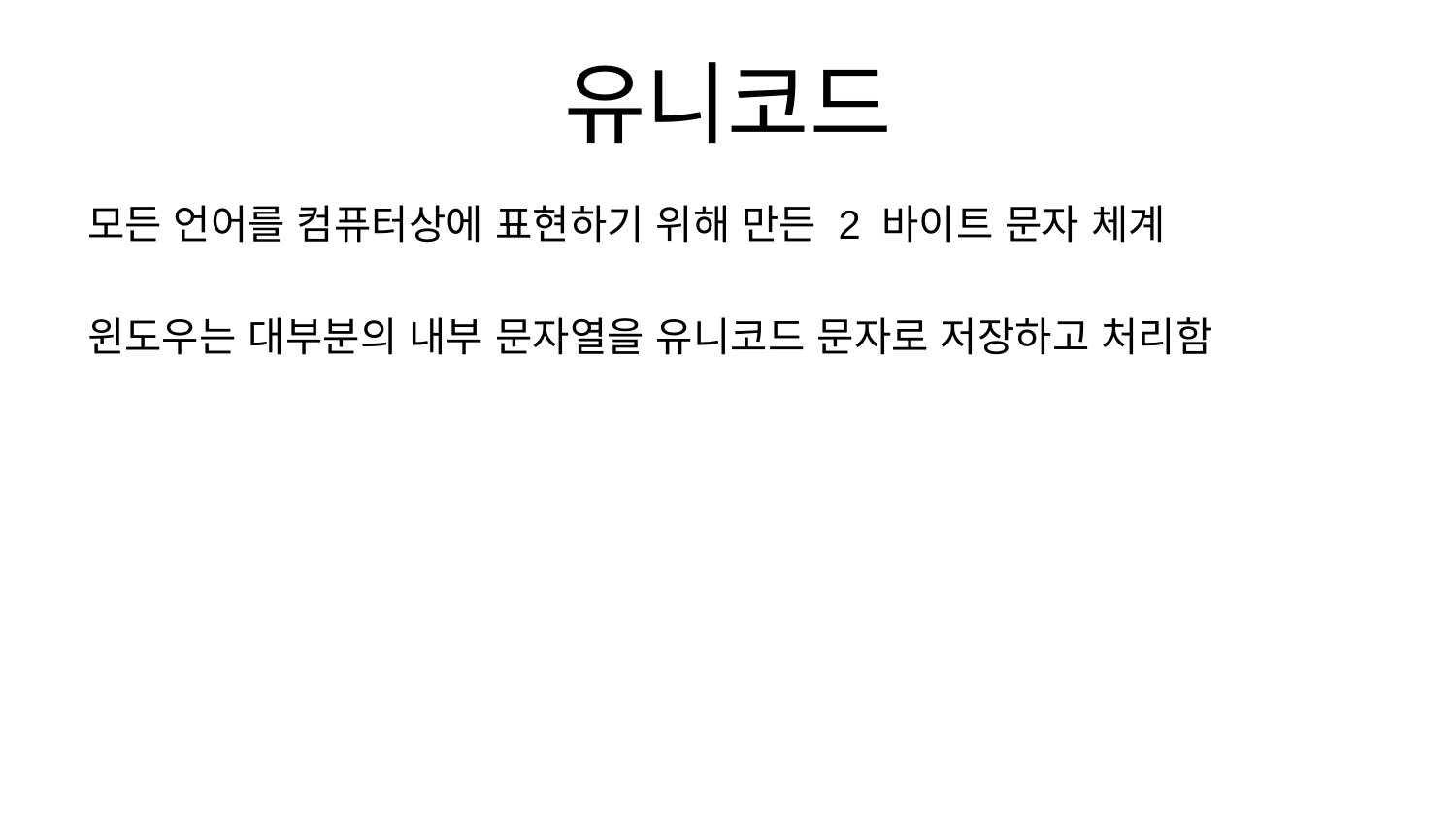

# 유니코드
모든 언어를 컴퓨터상에 표현하기 위해 만든 2 바이트 문자 체계

윈도우는 대부분의 내부 문자열을 유니코드 문자로 저장하고 처리함